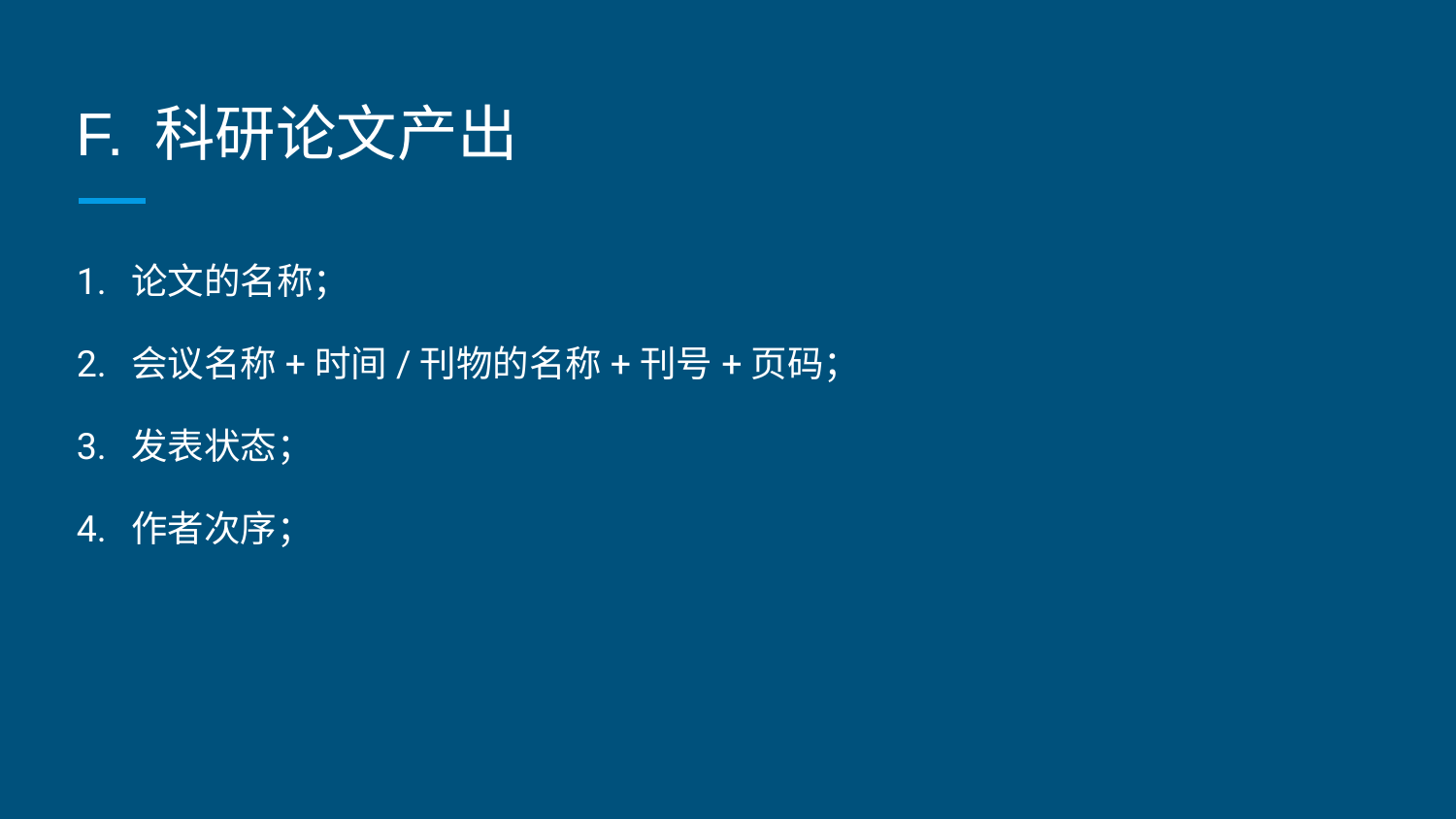

# F. 科研论文产出
论文的名称；
会议名称+时间/刊物的名称+刊号+页码；
发表状态；
作者次序；